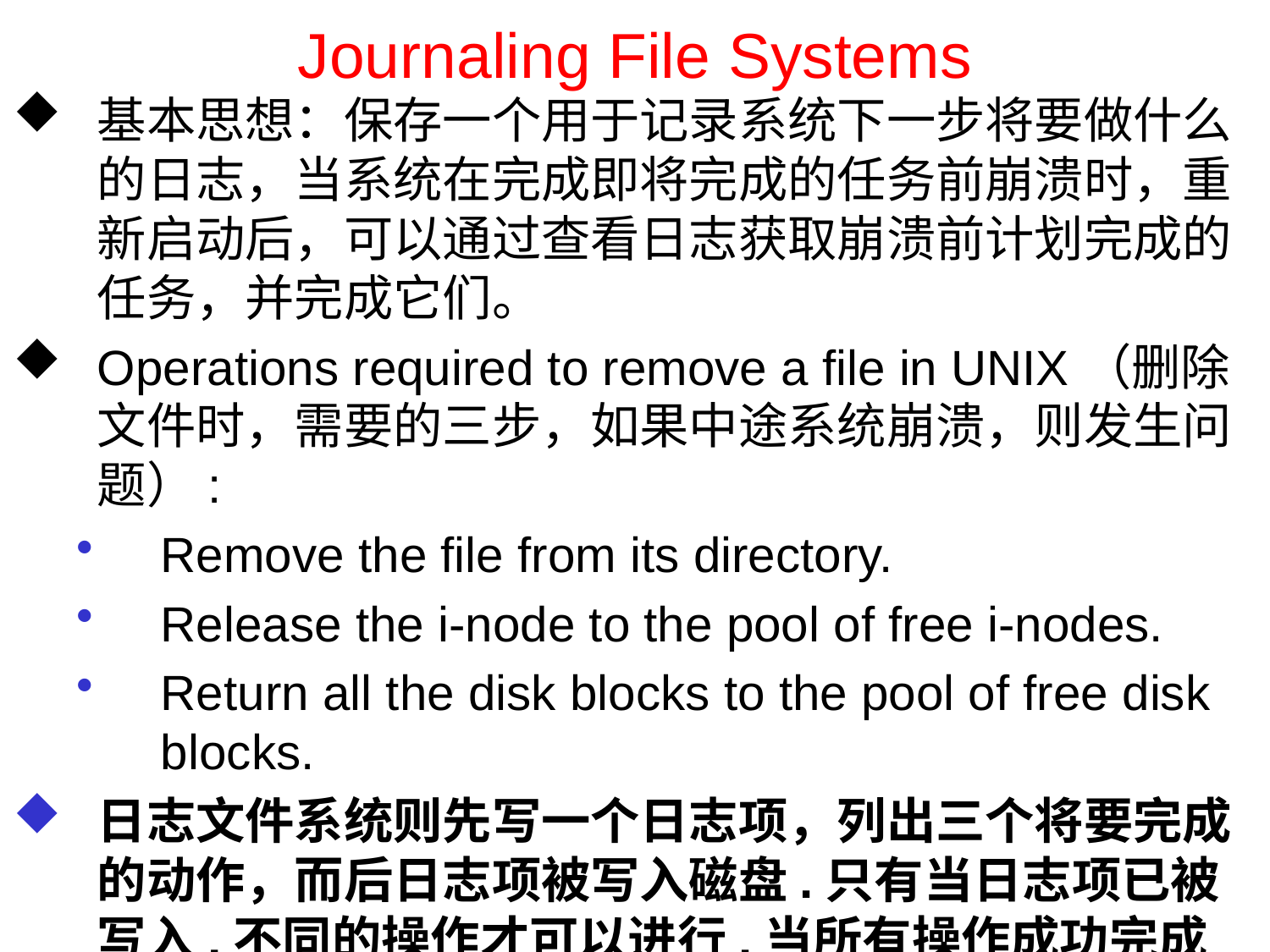

Journaling File Systems
基本思想：保存一个用于记录系统下一步将要做什么的日志，当系统在完成即将完成的任务前崩溃时，重新启动后，可以通过查看日志获取崩溃前计划完成的任务，并完成它们。
Operations required to remove a file in UNIX（删除文件时，需要的三步，如果中途系统崩溃，则发生问题）:
Remove the file from its directory.
Release the i-node to the pool of free i-nodes.
Return all the disk blocks to the pool of free disk blocks.
日志文件系统则先写一个日志项，列出三个将要完成的动作，而后日志项被写入磁盘.只有当日志项已被写入,不同的操作才可以进行.当所有操作成功完成后，擦除日志项。
为了让日志文件系统工作，被写入日志的操作必须是幂等地（即可重复执行多次，而不会带来问题）
日志文件系统不会因系统崩溃而受到破坏。微软的NTFS和Linux的ext3和ReiserFS是日志文件系统